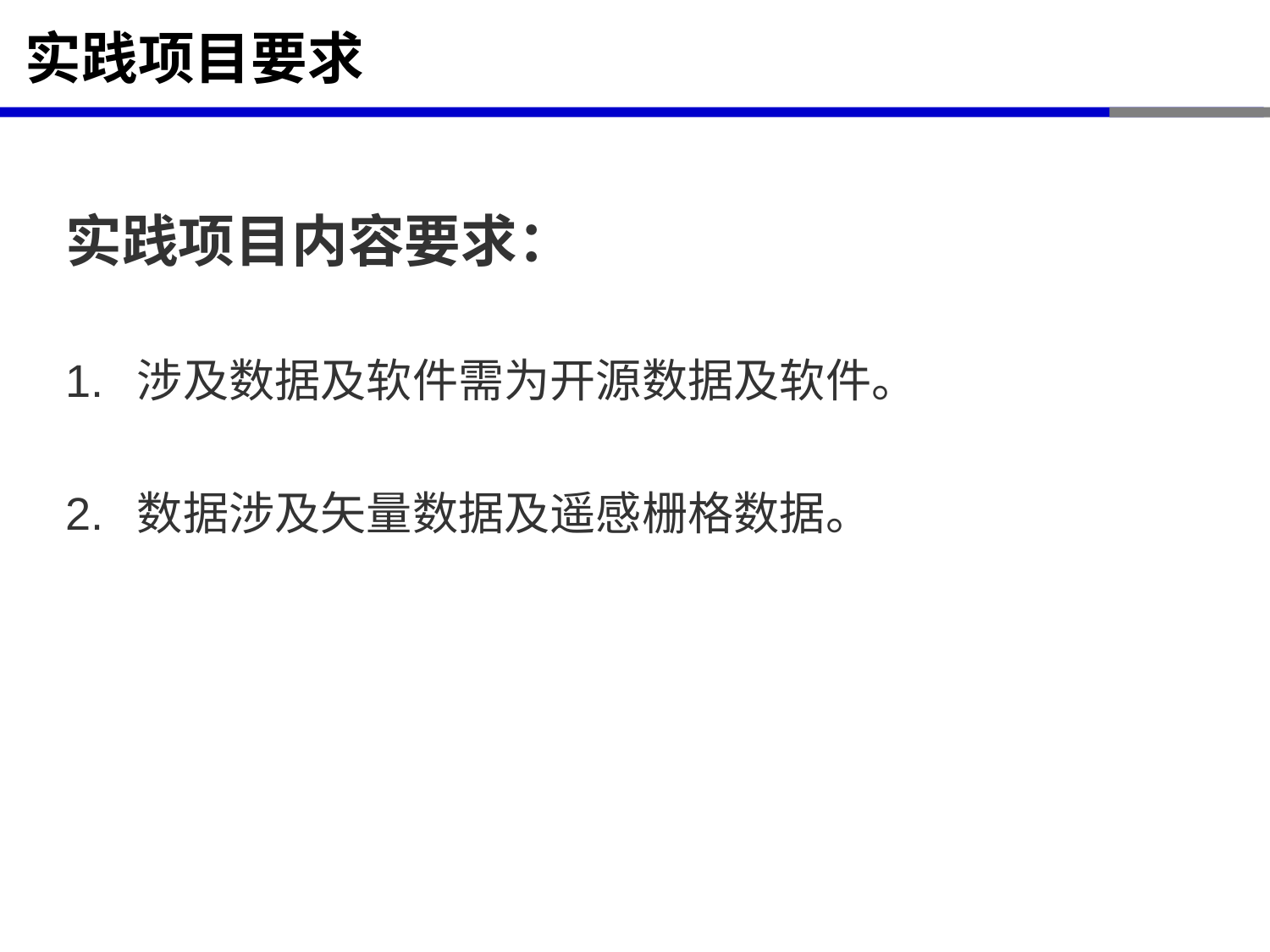

# 实践项目要求
实践项目内容要求：
涉及数据及软件需为开源数据及软件。
数据涉及矢量数据及遥感栅格数据。